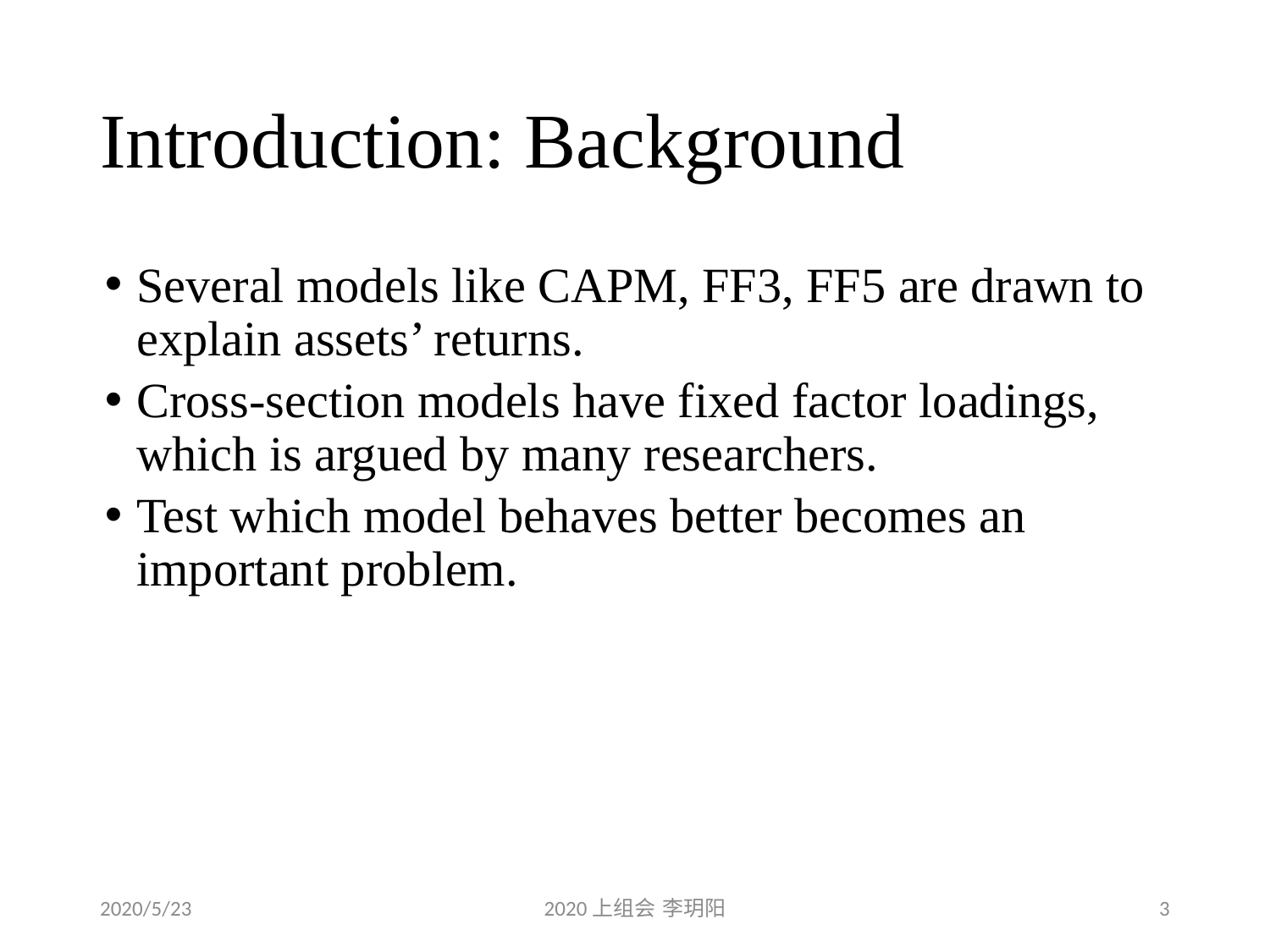

# Introduction: Background
Several models like CAPM, FF3, FF5 are drawn to explain assets’ returns.
Cross-section models have fixed factor loadings, which is argued by many researchers.
Test which model behaves better becomes an important problem.

2020/5/23
2020上组会 李玥阳
3